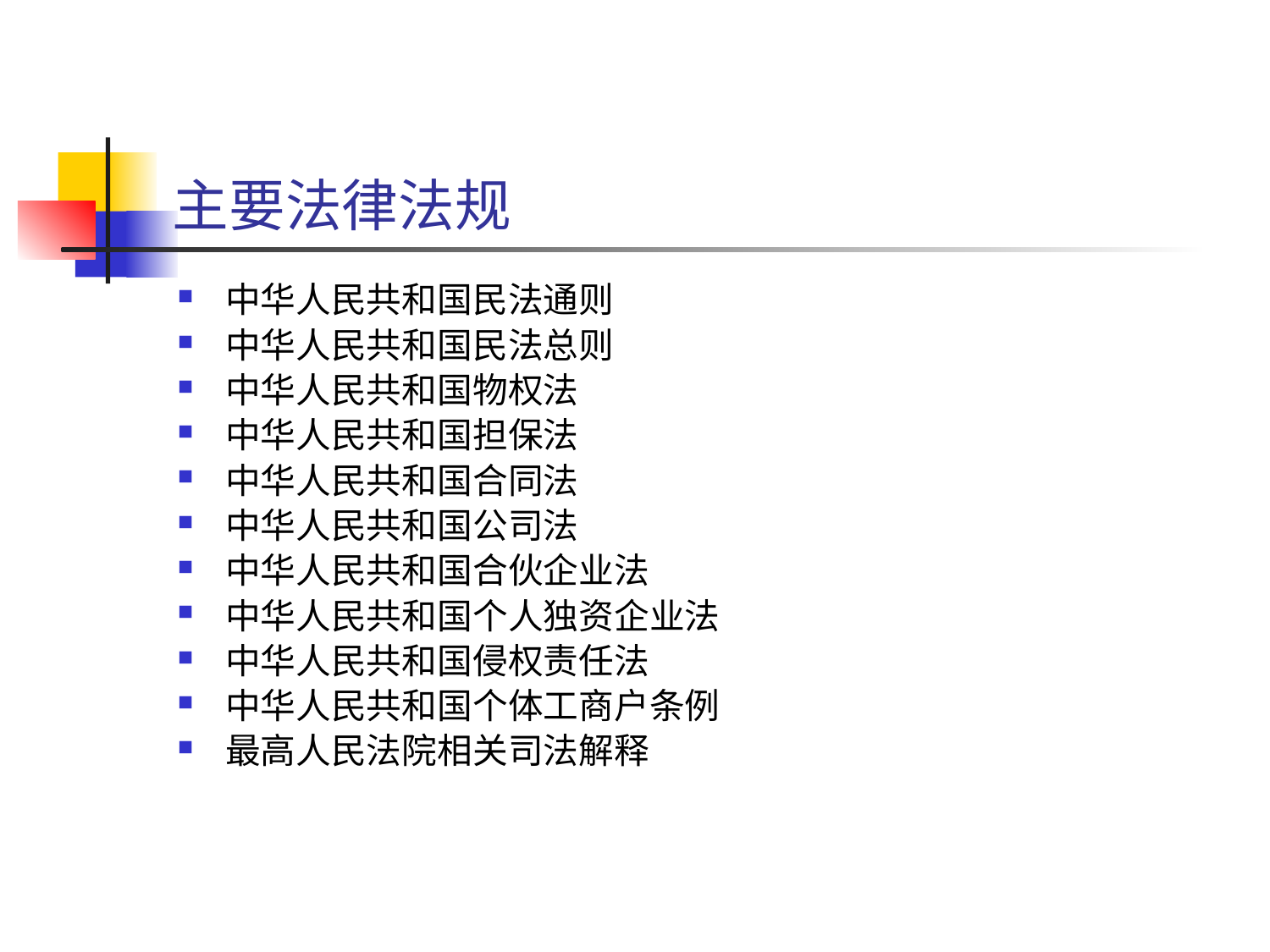

# 主要法律法规
中华人民共和国民法通则
中华人民共和国民法总则
中华人民共和国物权法
中华人民共和国担保法
中华人民共和国合同法
中华人民共和国公司法
中华人民共和国合伙企业法
中华人民共和国个人独资企业法
中华人民共和国侵权责任法
中华人民共和国个体工商户条例
最高人民法院相关司法解释